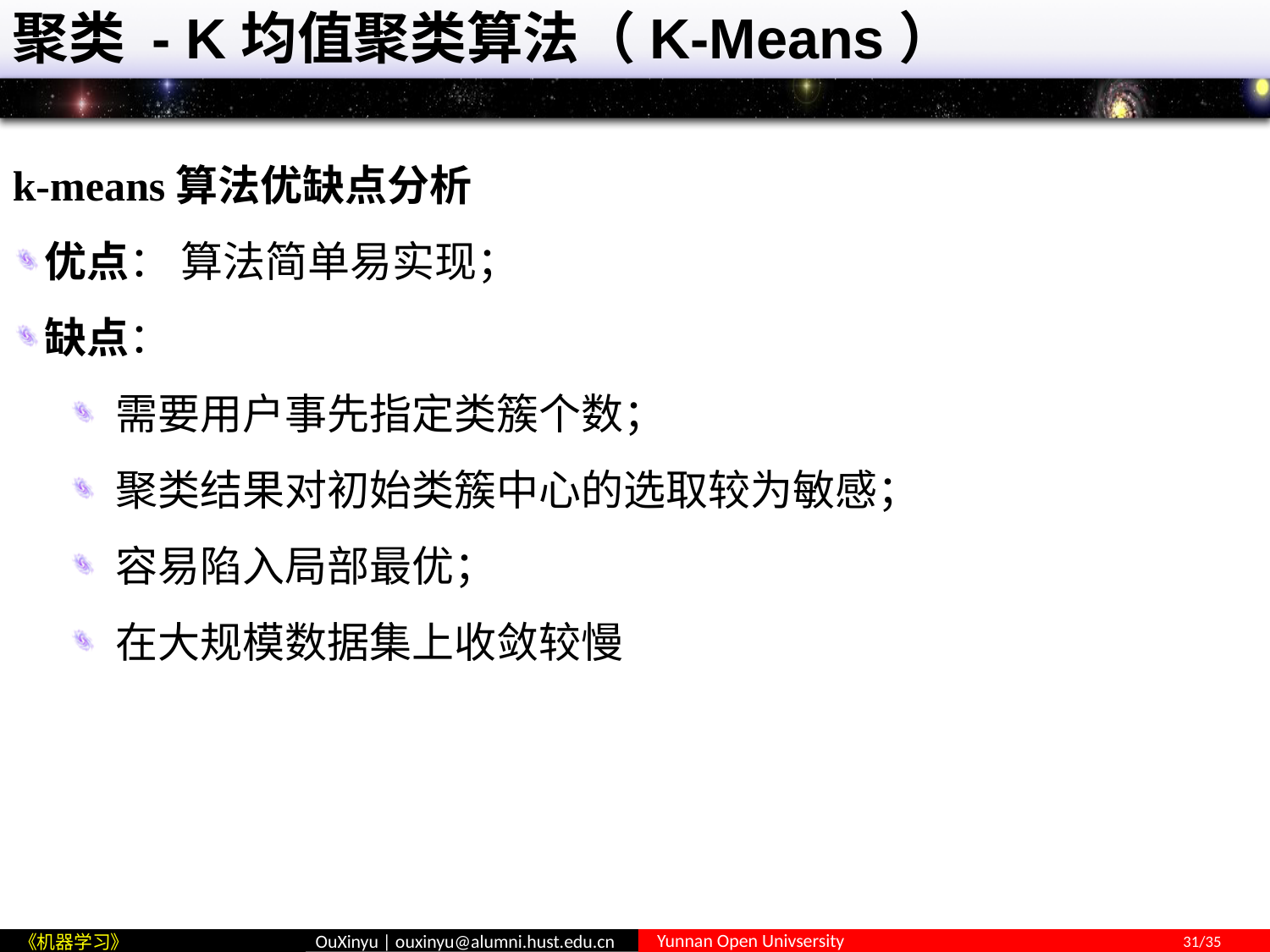

# 聚类 - K均值聚类算法（K-Means）
k-means算法优缺点分析
优点： 算法简单易实现；
缺点：
需要用户事先指定类簇个数；
聚类结果对初始类簇中心的选取较为敏感；
容易陷入局部最优；
在大规模数据集上收敛较慢